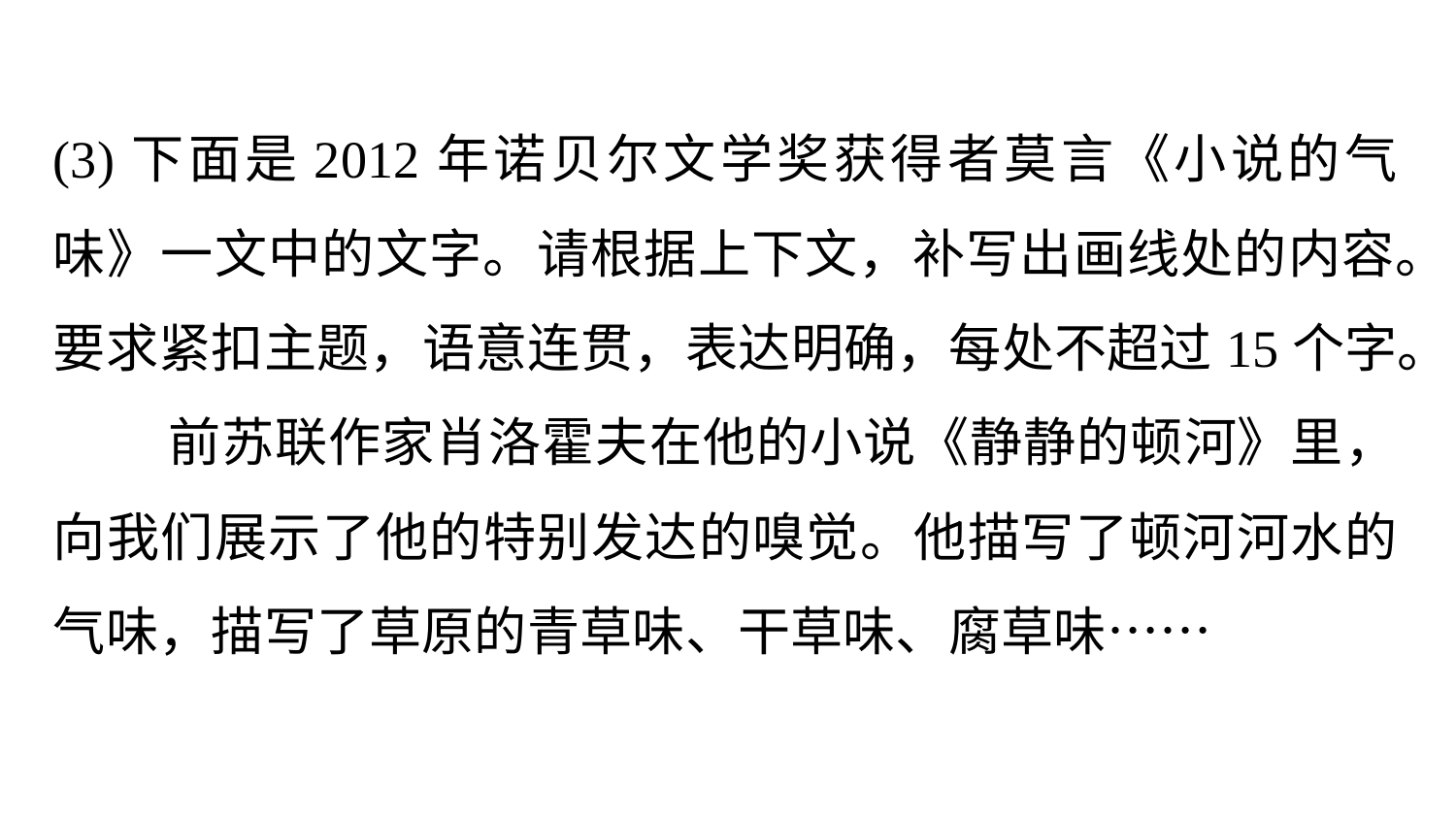

(3)下面是2012年诺贝尔文学奖获得者莫言《小说的气味》一文中的文字。请根据上下文，补写出画线处的内容。要求紧扣主题，语意连贯，表达明确，每处不超过15个字。
        前苏联作家肖洛霍夫在他的小说《静静的顿河》里，向我们展示了他的特别发达的嗅觉。他描写了顿河河水的气味，描写了草原的青草味、干草味、腐草味……